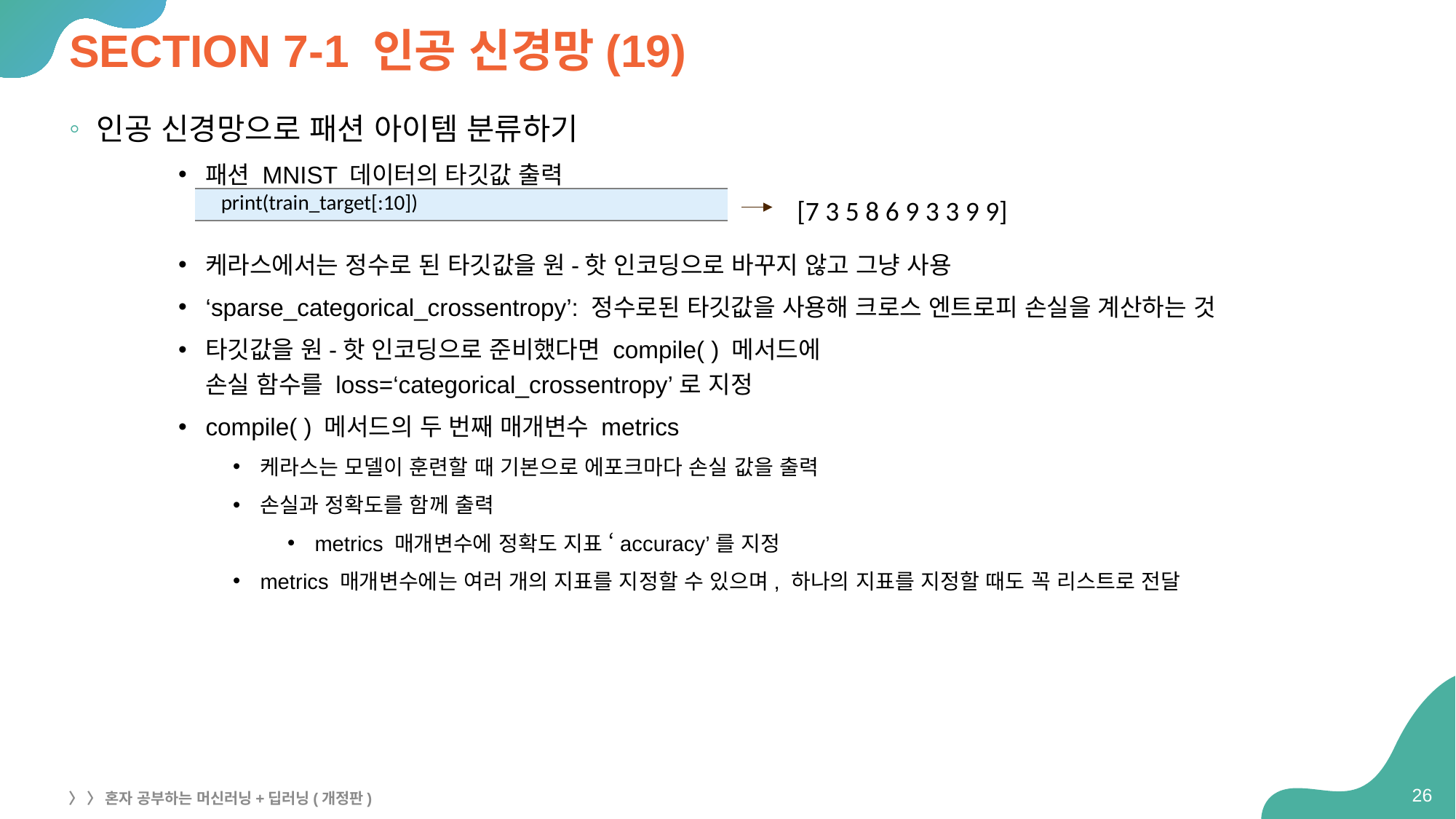

# SECTION 7-1 인공 신경망(19)
인공 신경망으로 패션 아이템 분류하기
패션 MNIST 데이터의 타깃값 출력

케라스에서는 정수로 된 타깃값을 원-핫 인코딩으로 바꾸지 않고 그냥 사용
‘sparse_categorical_crossentropy’: 정수로된 타깃값을 사용해 크로스 엔트로피 손실을 계산하는 것
타깃값을 원-핫 인코딩으로 준비했다면 compile( ) 메서드에
손실 함수를 loss=‘categorical_crossentropy’로 지정
compile( ) 메서드의 두 번째 매개변수 metrics
케라스는 모델이 훈련할 때 기본으로 에포크마다 손실 값을 출력
손실과 정확도를 함께 출력
metrics 매개변수에 정확도 지표 ‘accuracy’를 지정
metrics 매개변수에는 여러 개의 지표를 지정할 수 있으며, 하나의 지표를 지정할 때도 꼭 리스트로 전달
| print(train\_target[:10]) |
| --- |
[7 3 5 8 6 9 3 3 9 9]
26
〉 〉 혼자 공부하는 머신러닝+딥러닝(개정판)